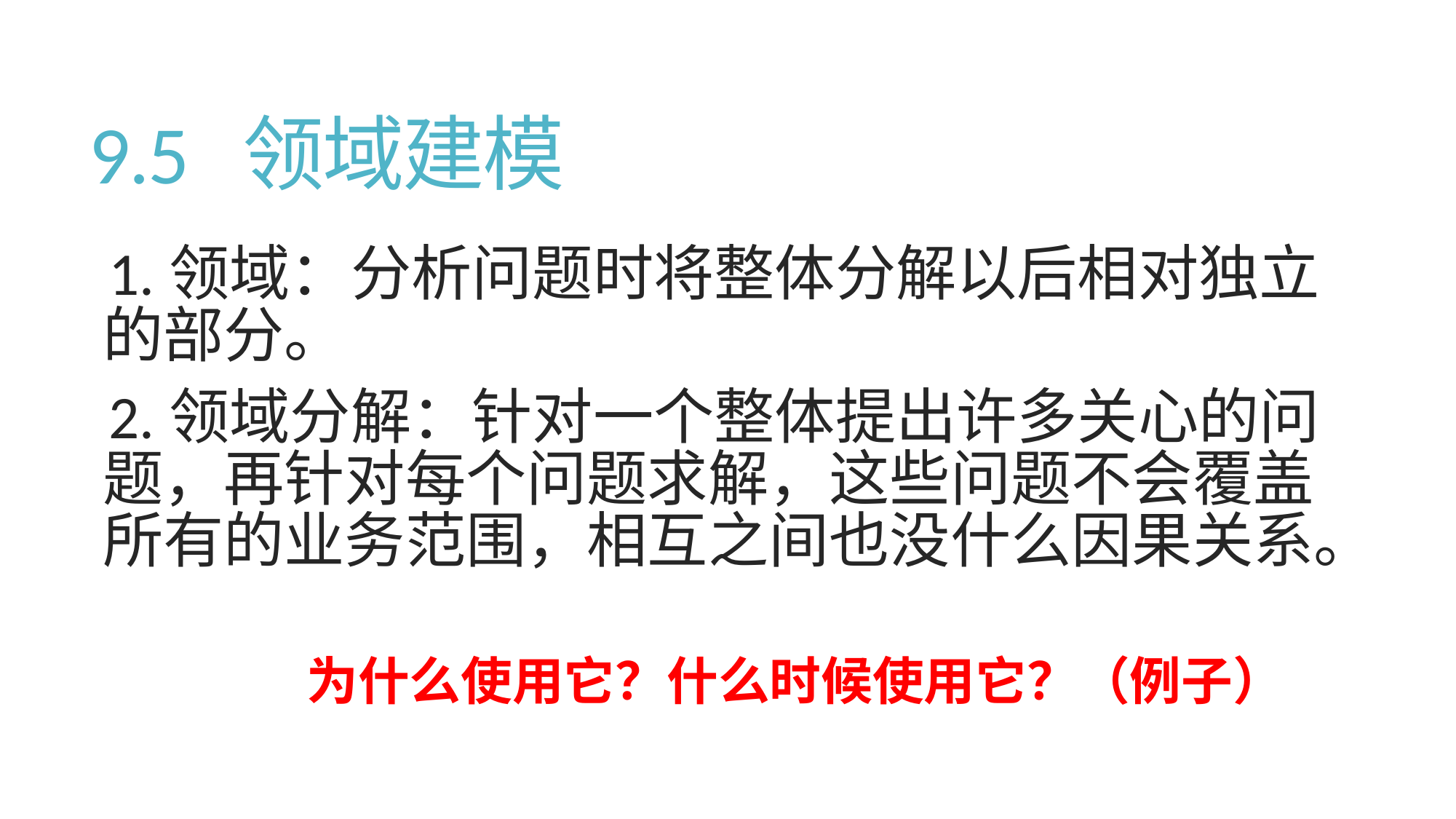

# 9.5  领域建模
1.领域：分析问题时将整体分解以后相对独立的部分。
2.领域分解：针对一个整体提出许多关心的问题，再针对每个问题求解，这些问题不会覆盖所有的业务范围，相互之间也没什么因果关系。

为什么使用它？什么时候使用它？（例子）